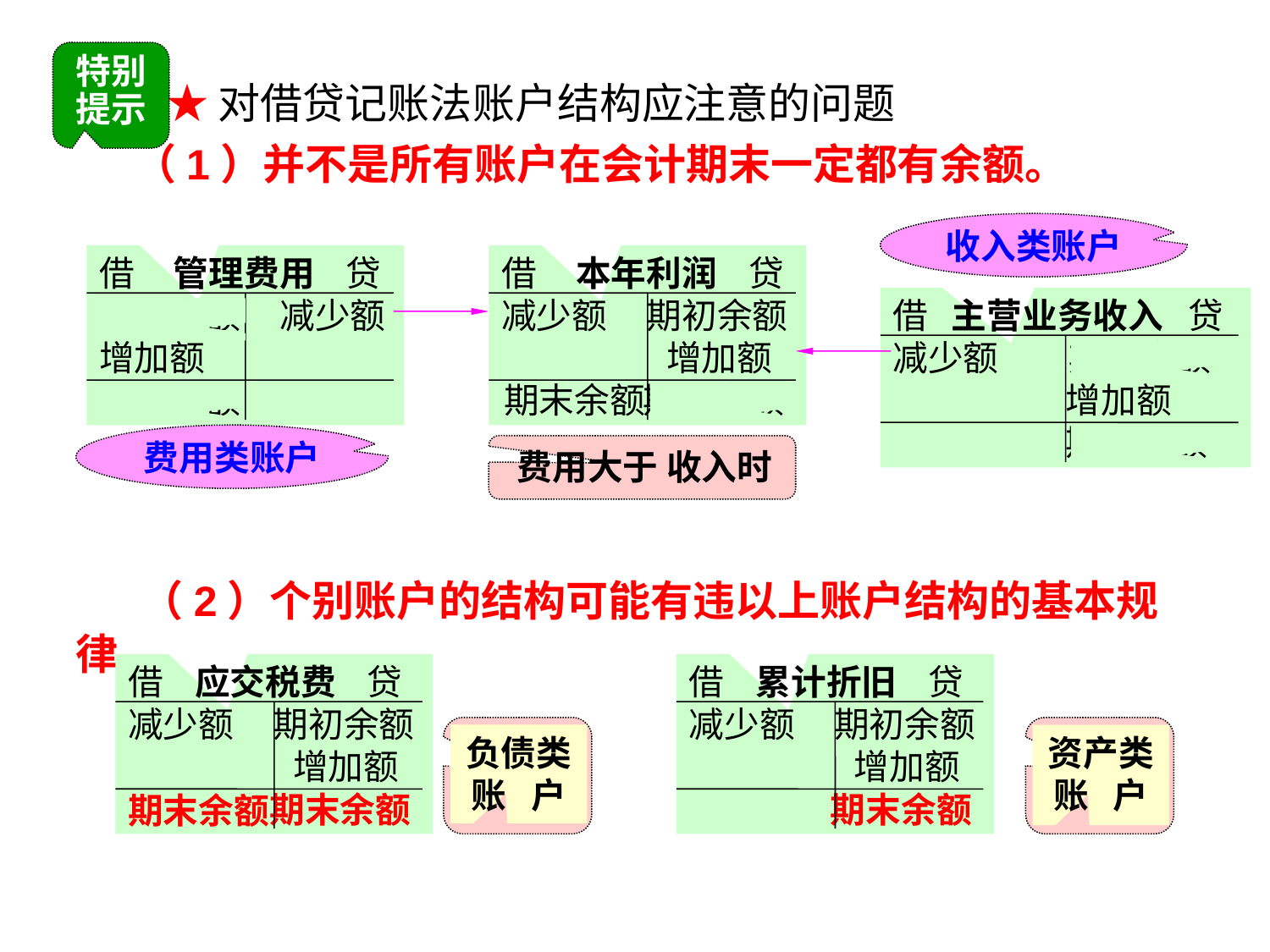

特别提示
        ★对借贷记账法账户结构应注意的问题
     （1）并不是所有账户在会计期末一定都有余额。
收入类账户
借     管理费用    贷
期初余额     减少额
增加额
期末余额

借     本年利润    贷
减少额     期初余额
                    增加额
                 期末余额

借   主营业务收入   贷
减少额         期初余额
                     增加额
                     期末余额

期末余额

费用类账户

费用大于 收入时
    （2）个别账户的结构可能有违以上账户结构的基本规律。
借    应交税费    贷
减少额     期初余额
                    增加额
                 期末余额

借    累计折旧    贷
减少额     期初余额
                    增加额
                 期末余额

负债类账   户

资产类账   户
期末余额

26